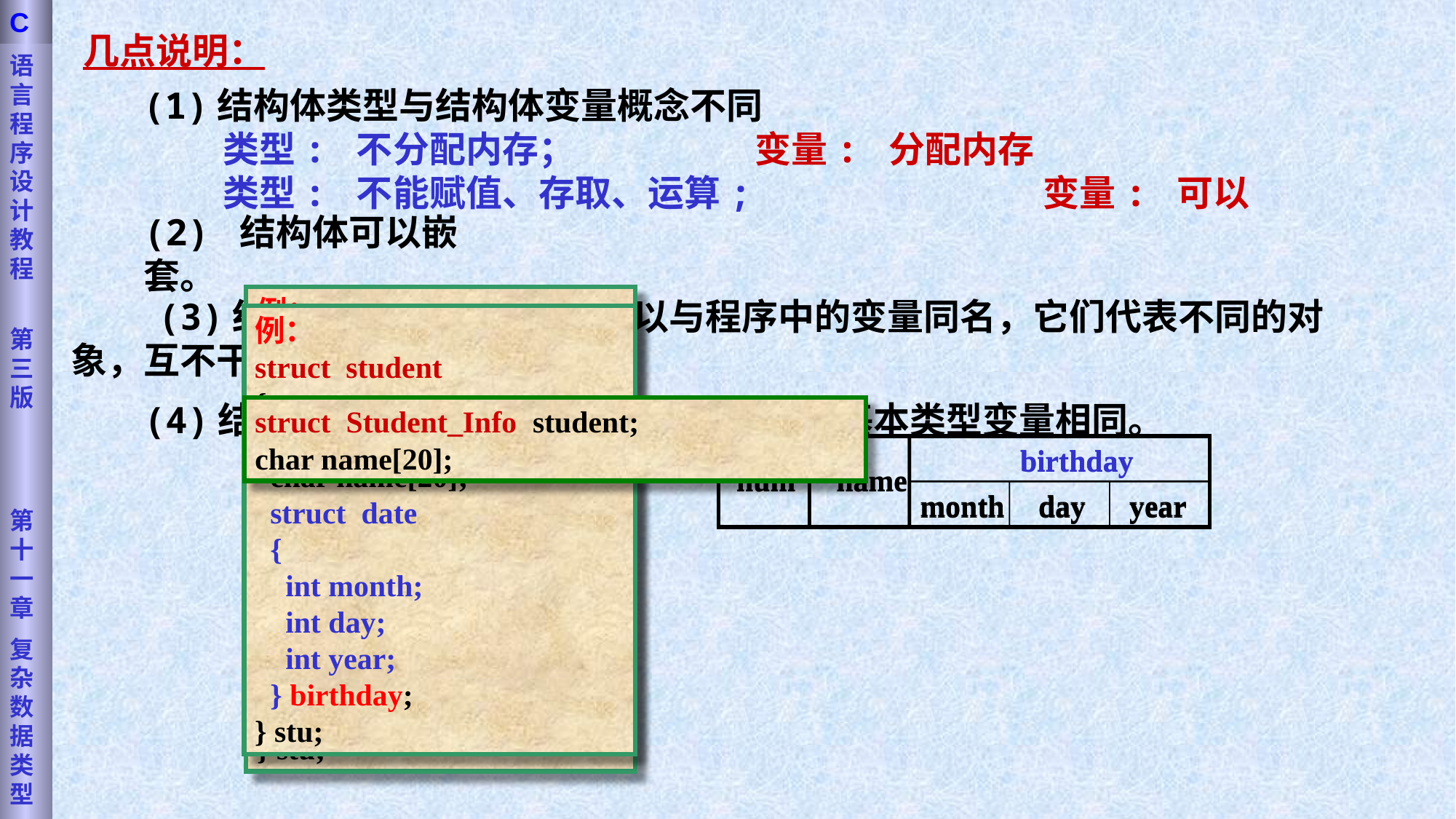

语言程序设计教程
第三版

第十一章
复杂数据类型
C
几点说明：
(1)结构体类型与结构体变量概念不同
  类型: 不分配内存；                      变量: 分配内存
  类型: 不能赋值、存取、运算;             变量: 可以
(2) 结构体可以嵌套。
例：
struct  date
{
  int month;
  int day;
  int year;
};
struct  student
{
  int  num;
  char name[20];
  struct  date  birthday;
} stu;

birthday
num
name

month

day

year
    (3)结构类型中的成员名，可以与程序中的变量同名，它们代表不同的对象，互不干扰。
例：
struct  student
{
  int  num;
  char name[20];
  struct  date
  {
    int month;
    int day;
    int year;
  } birthday;
} stu;

birthday
num
name

month

day

year
(4)结构体类型及变量的作用域和生存期与基本类型变量相同。
struct  Student_Info  student;
char name[20];